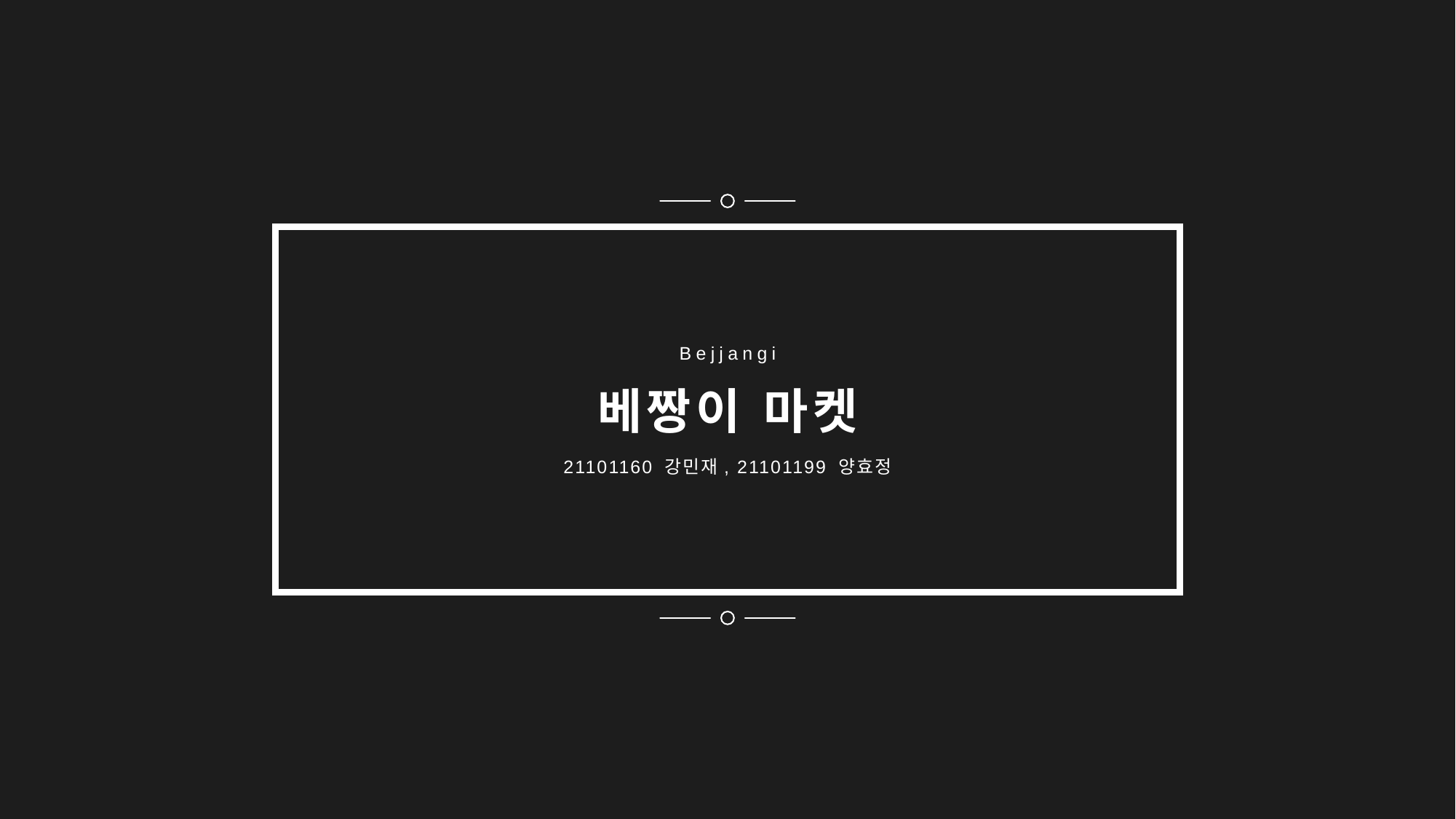

Bejjangi
베짱이 마켓
21101160 강민재, 21101199 양효정